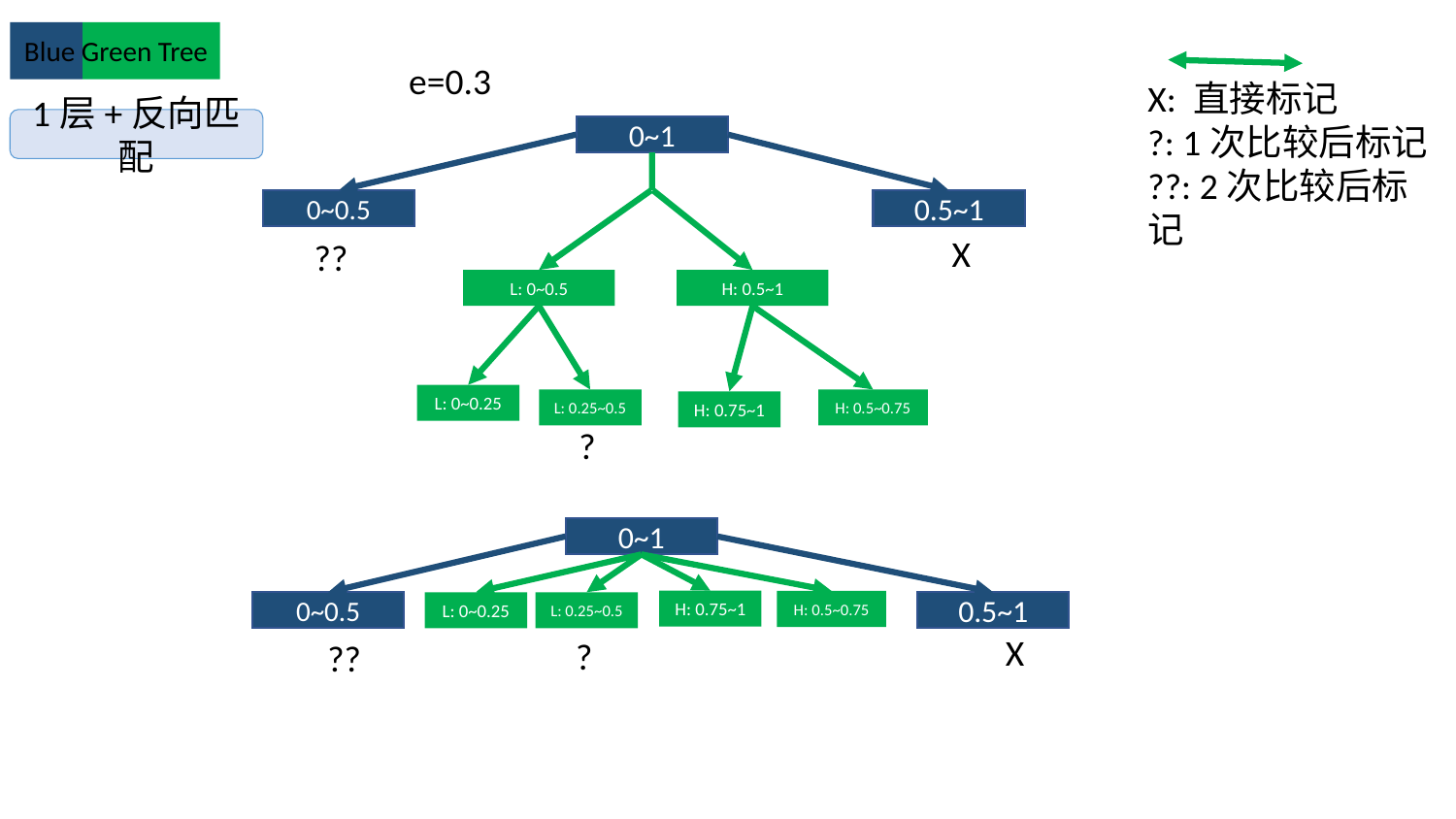

Blue Green Tree
e=0.3
X: 直接标记
?: 1次比较后标记
??: 2次比较后标记
1层+反向匹配
0~1
0.5~1
0~0.5
X
??
L: 0~0.5
H: 0.5~1
L: 0~0.25
H: 0.5~0.75
L: 0.25~0.5
H: 0.75~1
?
0~1
H: 0.75~1
H: 0.5~0.75
0.5~1
L: 0~0.25
L: 0.25~0.5
0~0.5
X
?
??